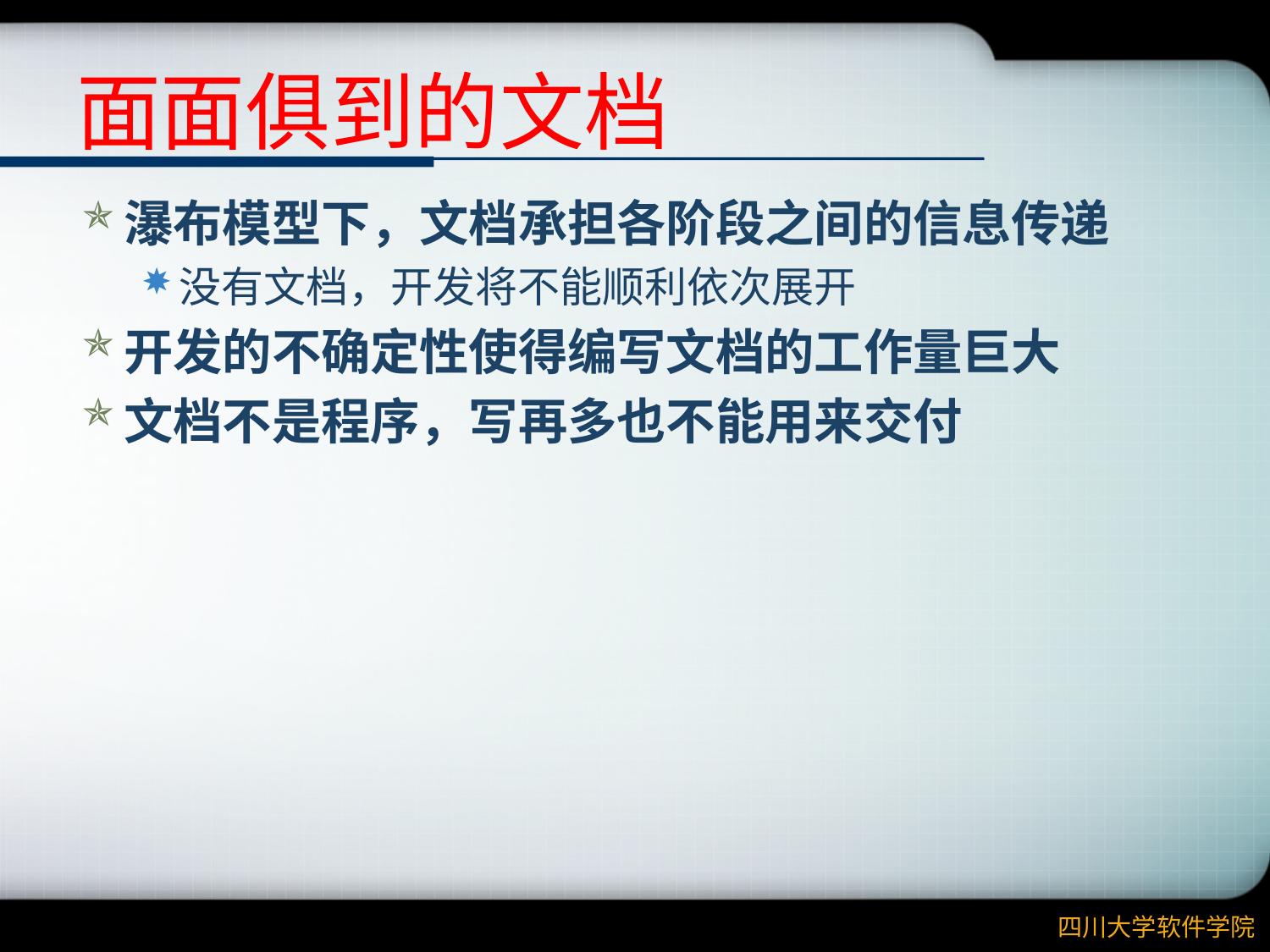

# 面面俱到的文档
瀑布模型下，文档承担各阶段之间的信息传递
没有文档，开发将不能顺利依次展开
开发的不确定性使得编写文档的工作量巨大
文档不是程序，写再多也不能用来交付